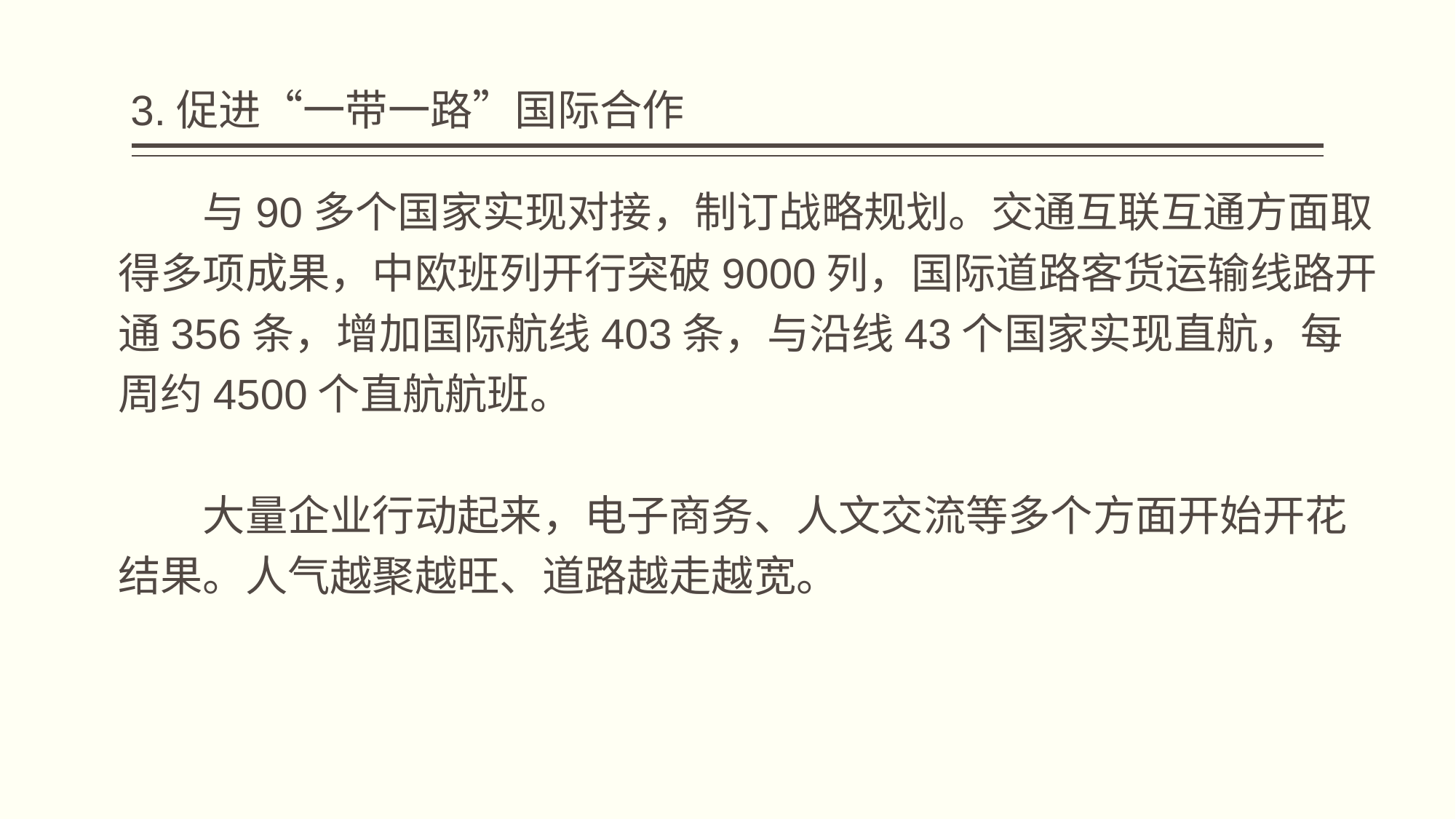

# 3.促进“一带一路”国际合作
　　与90多个国家实现对接，制订战略规划。交通互联互通方面取得多项成果，中欧班列开行突破9000列，国际道路客货运输线路开通356条，增加国际航线403条，与沿线43个国家实现直航，每周约4500个直航航班。

　　大量企业行动起来，电子商务、人文交流等多个方面开始开花结果。人气越聚越旺、道路越走越宽。